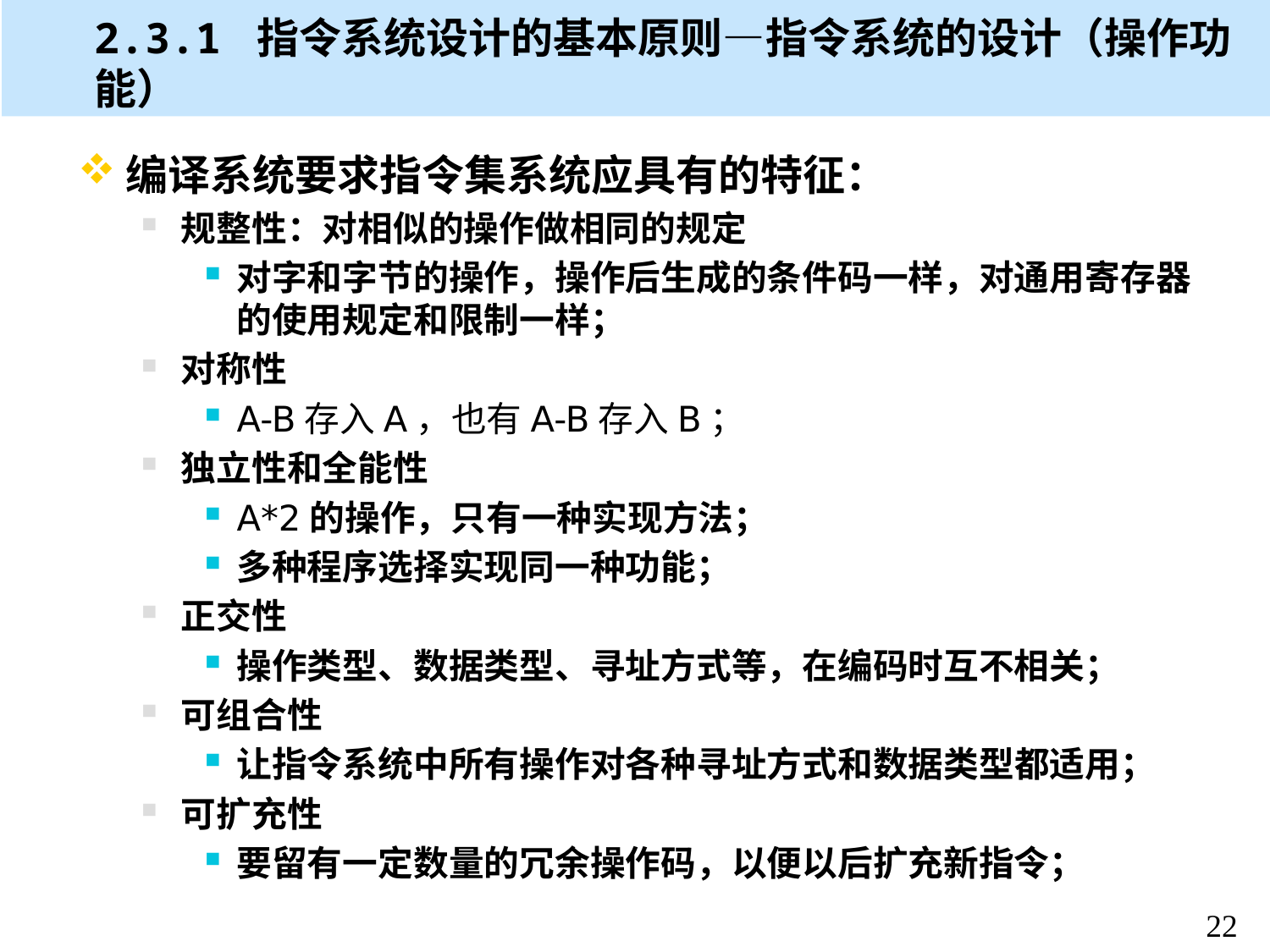

# 2.3.1 指令系统设计的基本原则—指令系统的设计（操作功能）
编译系统要求指令集系统应具有的特征：
规整性：对相似的操作做相同的规定
对字和字节的操作，操作后生成的条件码一样，对通用寄存器的使用规定和限制一样；
对称性
A-B存入A，也有A-B存入B；
独立性和全能性
A*2的操作，只有一种实现方法；
多种程序选择实现同一种功能；
正交性
操作类型、数据类型、寻址方式等，在编码时互不相关；
可组合性
让指令系统中所有操作对各种寻址方式和数据类型都适用；
可扩充性
要留有一定数量的冗余操作码，以便以后扩充新指令；